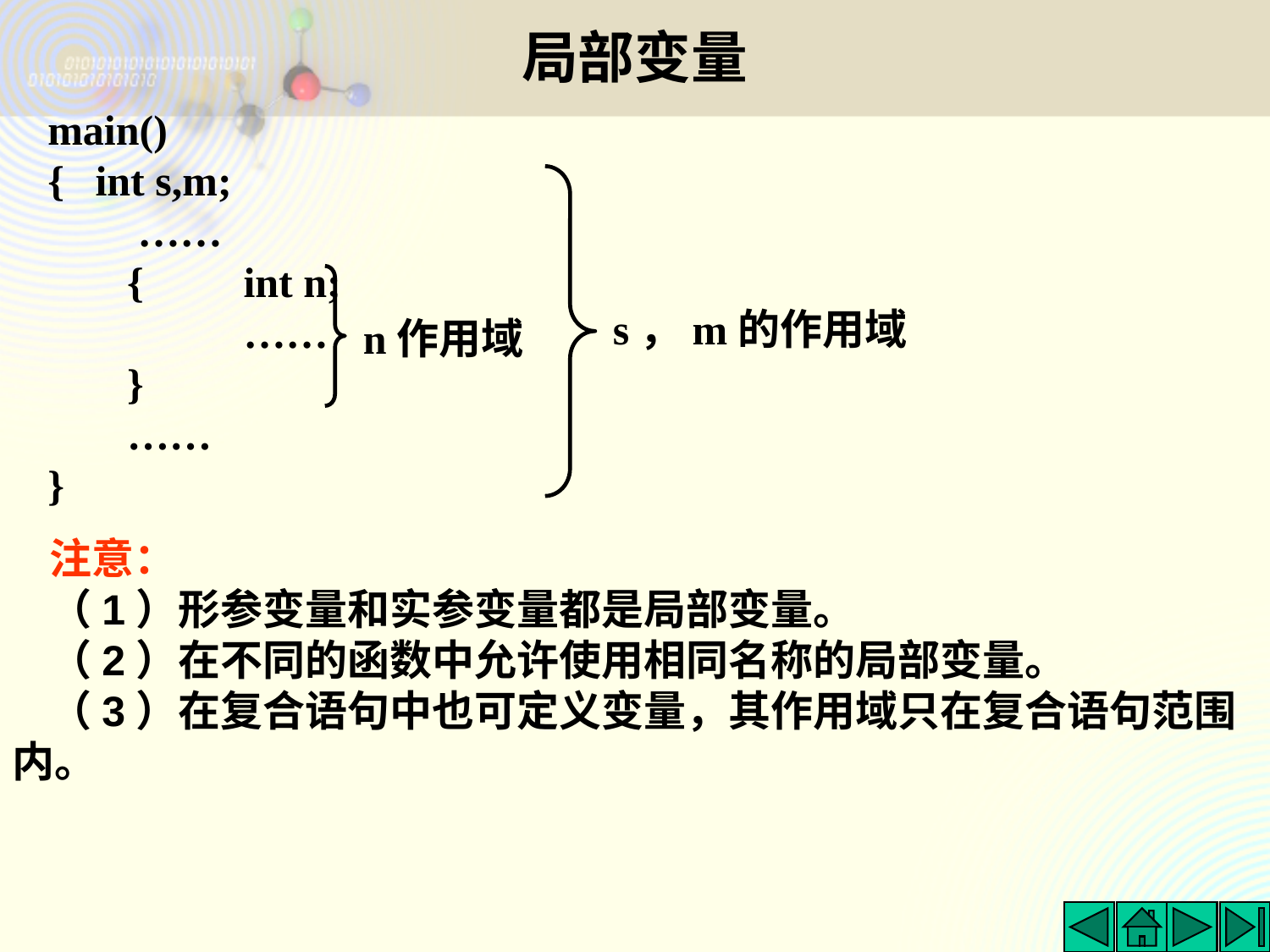

# 局部变量
main()
{	int s,m;
	    ……
	   {	  int n;
		  ……
	   }
	   ……
}

s，m的作用域
n作用域
注意：
（1）形参变量和实参变量都是局部变量。
（2）在不同的函数中允许使用相同名称的局部变量。
（3）在复合语句中也可定义变量，其作用域只在复合语句范围内。